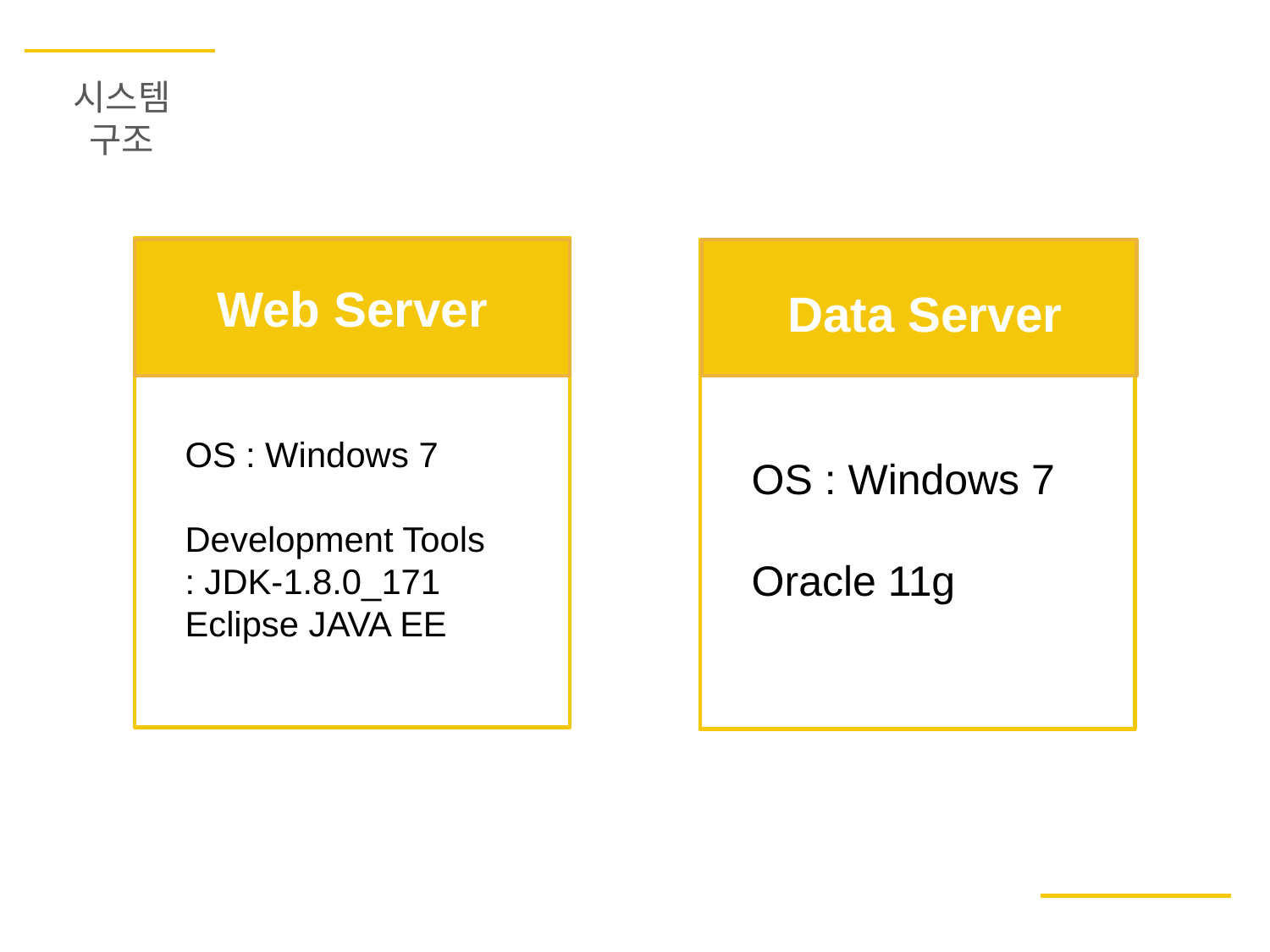

시스템
구조

Web Server
Data Server
OS : Windows 7

Development Tools
: JDK-1.8.0_171
Eclipse JAVA EE

OS : Windows 7

Oracle 11g